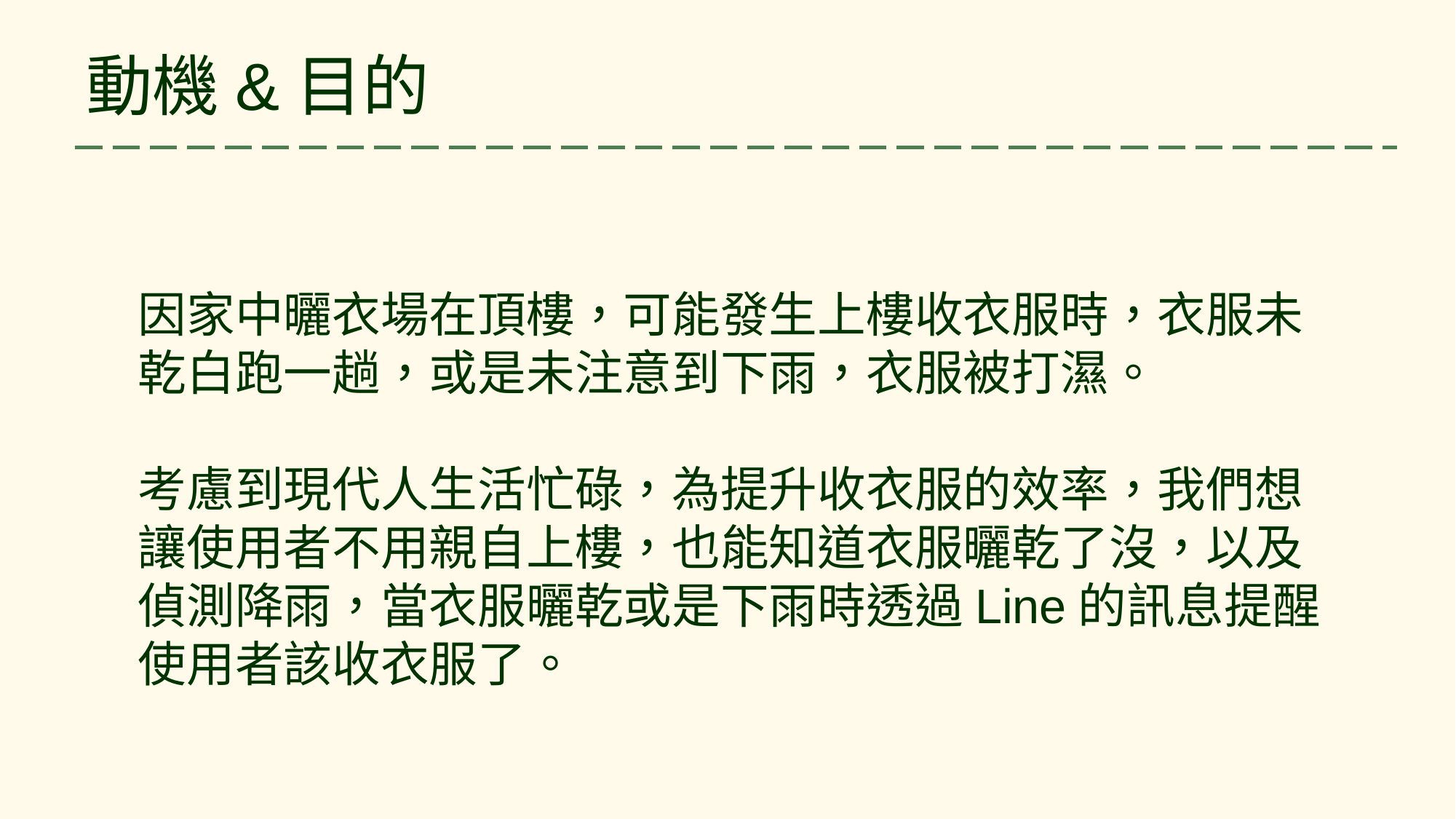

動機&目的
因家中曬衣場在頂樓，可能發生上樓收衣服時，衣服未乾白跑一趟，或是未注意到下雨，衣服被打濕。

考慮到現代人生活忙碌，為提升收衣服的效率，我們想讓使用者不用親自上樓，也能知道衣服曬乾了沒，以及偵測降雨，當衣服曬乾或是下雨時透過Line的訊息提醒使用者該收衣服了。